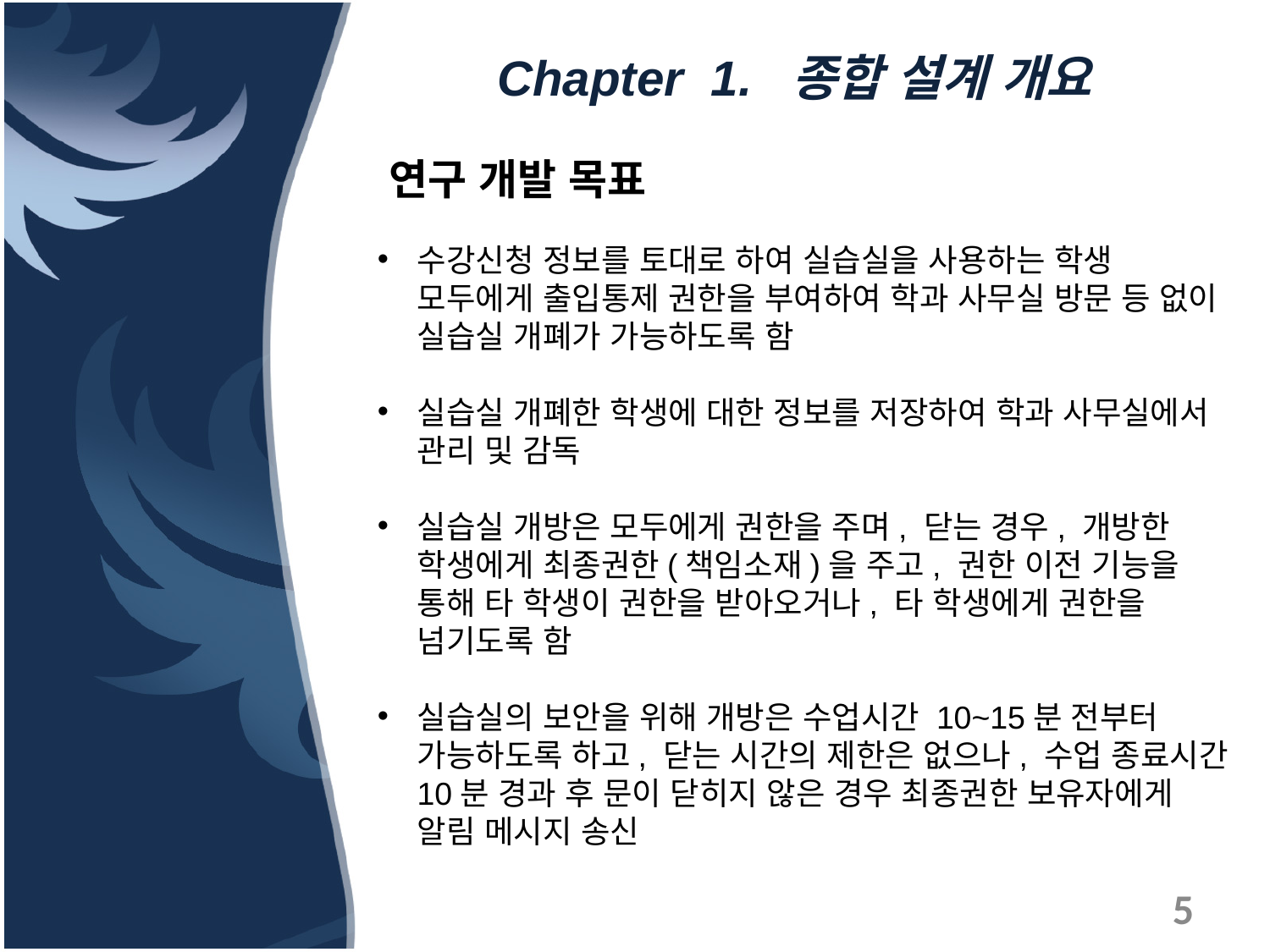

Chapter  1.  종합 설계 개요
연구 개발 목표
수강신청 정보를 토대로 하여 실습실을 사용하는 학생 모두에게 출입통제 권한을 부여하여 학과 사무실 방문 등 없이 실습실 개폐가 가능하도록 함

실습실 개폐한 학생에 대한 정보를 저장하여 학과 사무실에서 관리 및 감독

실습실 개방은 모두에게 권한을 주며, 닫는 경우, 개방한 학생에게 최종권한(책임소재)을 주고, 권한 이전 기능을 통해 타 학생이 권한을 받아오거나, 타 학생에게 권한을 넘기도록 함

실습실의 보안을 위해 개방은 수업시간 10~15분 전부터 가능하도록 하고, 닫는 시간의 제한은 없으나, 수업 종료시간 10분 경과 후 문이 닫히지 않은 경우 최종권한 보유자에게 알림 메시지 송신

5